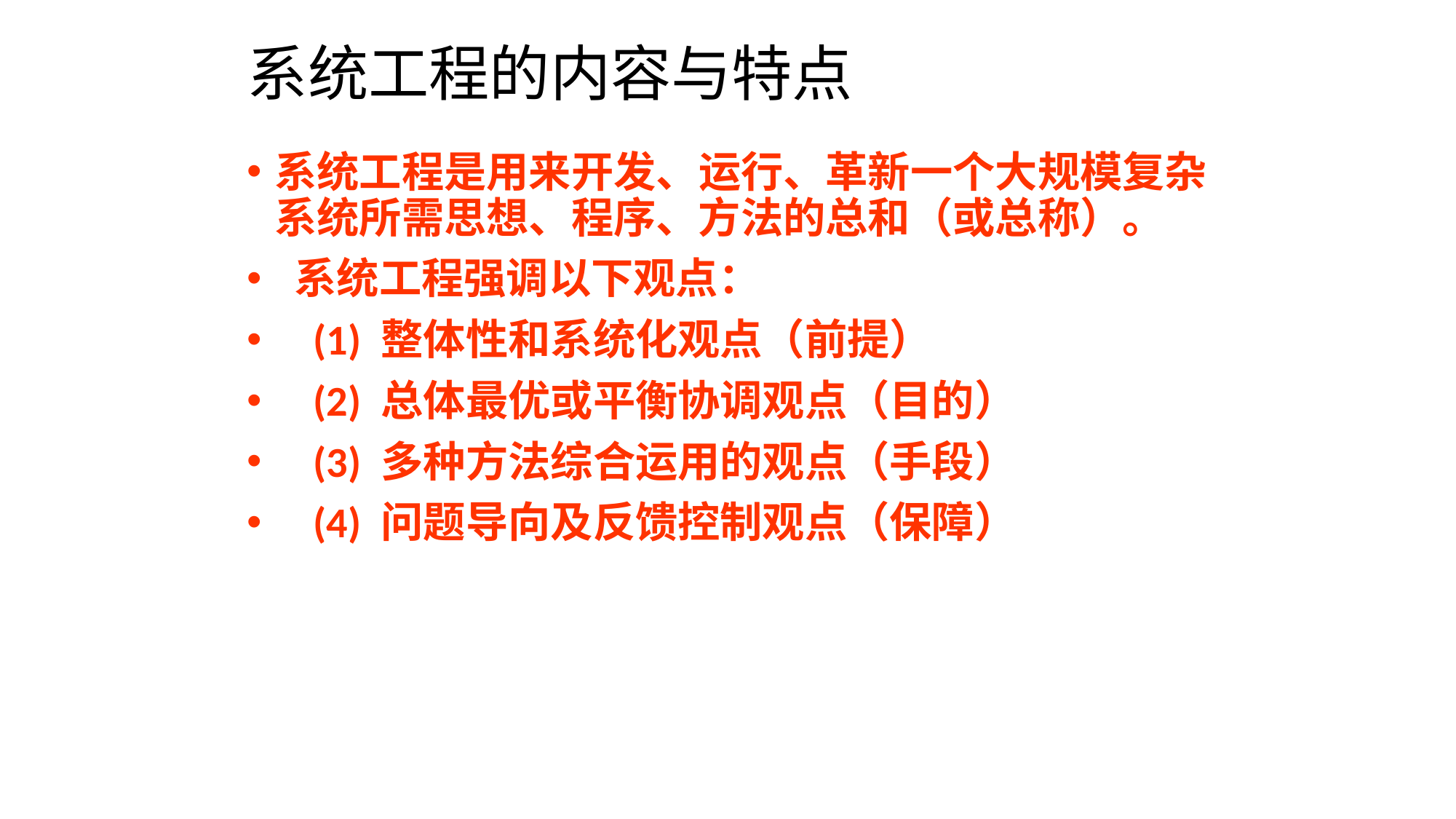

# 系统工程的内容与特点
系统工程是用来开发、运行、革新一个大规模复杂系统所需思想、程序、方法的总和（或总称）。
 系统工程强调以下观点：
    (1) 整体性和系统化观点（前提）
    (2) 总体最优或平衡协调观点（目的）
    (3) 多种方法综合运用的观点（手段）
    (4) 问题导向及反馈控制观点（保障）